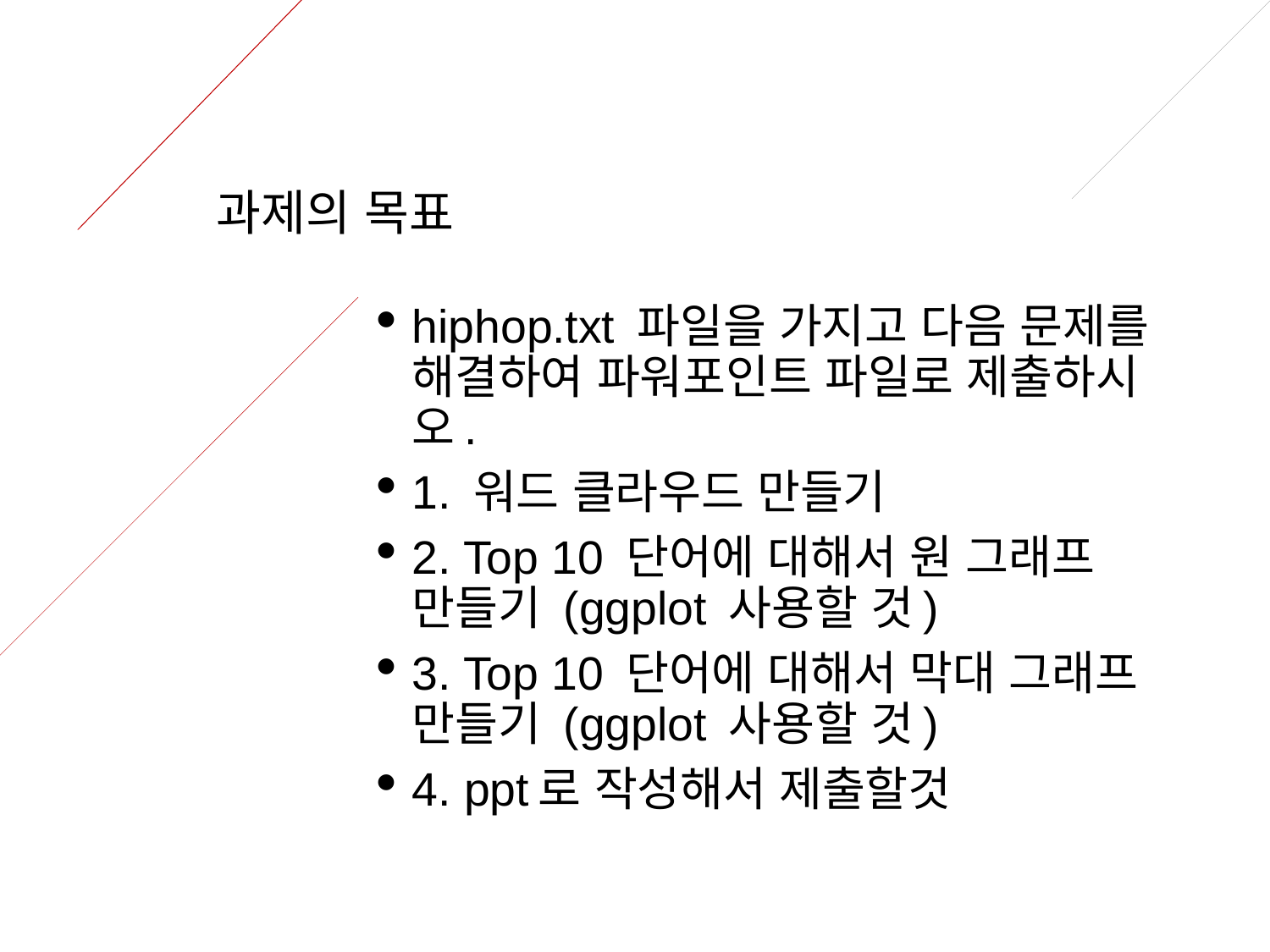

# 과제의 목표
hiphop.txt 파일을 가지고 다음 문제를 해결하여 파워포인트 파일로 제출하시오.
1. 워드 클라우드 만들기
2. Top 10 단어에 대해서 원 그래프 만들기 (ggplot 사용할 것)
3. Top 10 단어에 대해서 막대 그래프 만들기 (ggplot 사용할 것)
4. ppt로 작성해서 제출할것